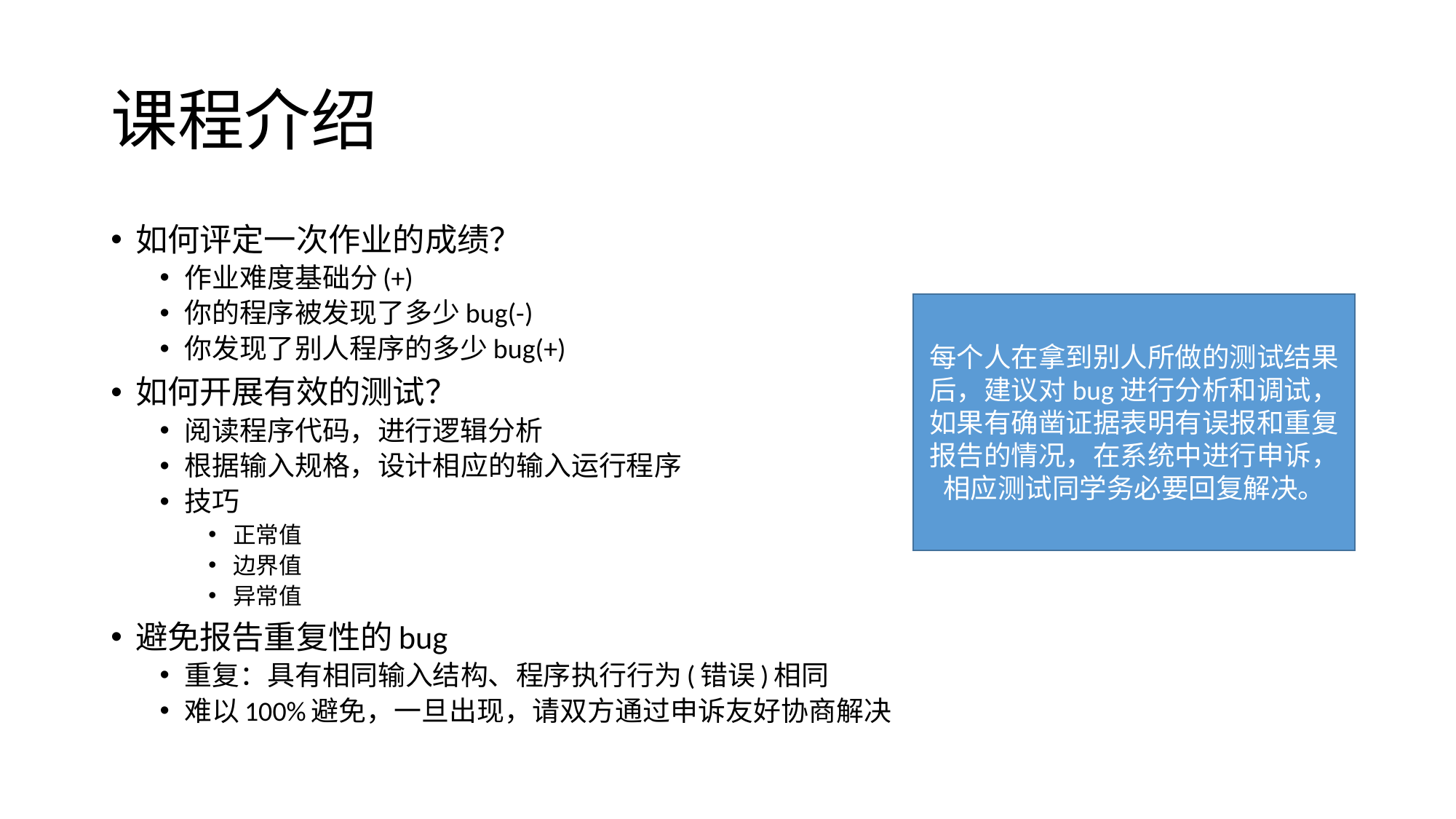

# 课程介绍
如何评定一次作业的成绩？
作业难度基础分(+)
你的程序被发现了多少bug(-)
你发现了别人程序的多少bug(+)
如何开展有效的测试？
阅读程序代码，进行逻辑分析
根据输入规格，设计相应的输入运行程序
技巧
正常值
边界值
异常值
避免报告重复性的bug
重复：具有相同输入结构、程序执行行为(错误)相同
难以100%避免，一旦出现，请双方通过申诉友好协商解决
每个人在拿到别人所做的测试结果后，建议对bug进行分析和调试，如果有确凿证据表明有误报和重复报告的情况，在系统中进行申诉，相应测试同学务必要回复解决。